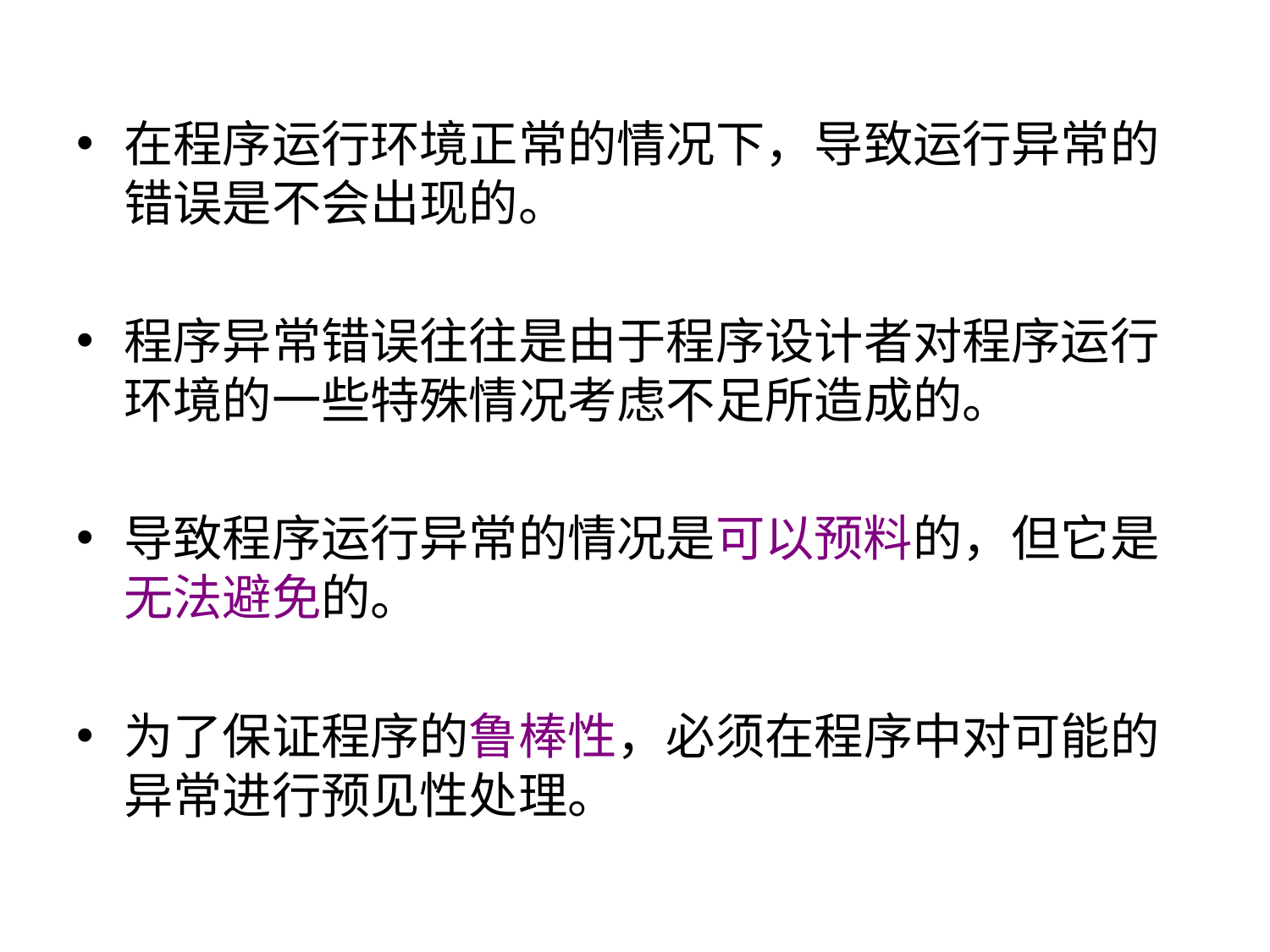

在程序运行环境正常的情况下，导致运行异常的错误是不会出现的。

程序异常错误往往是由于程序设计者对程序运行环境的一些特殊情况考虑不足所造成的。

导致程序运行异常的情况是可以预料的，但它是无法避免的。

为了保证程序的鲁棒性，必须在程序中对可能的异常进行预见性处理。